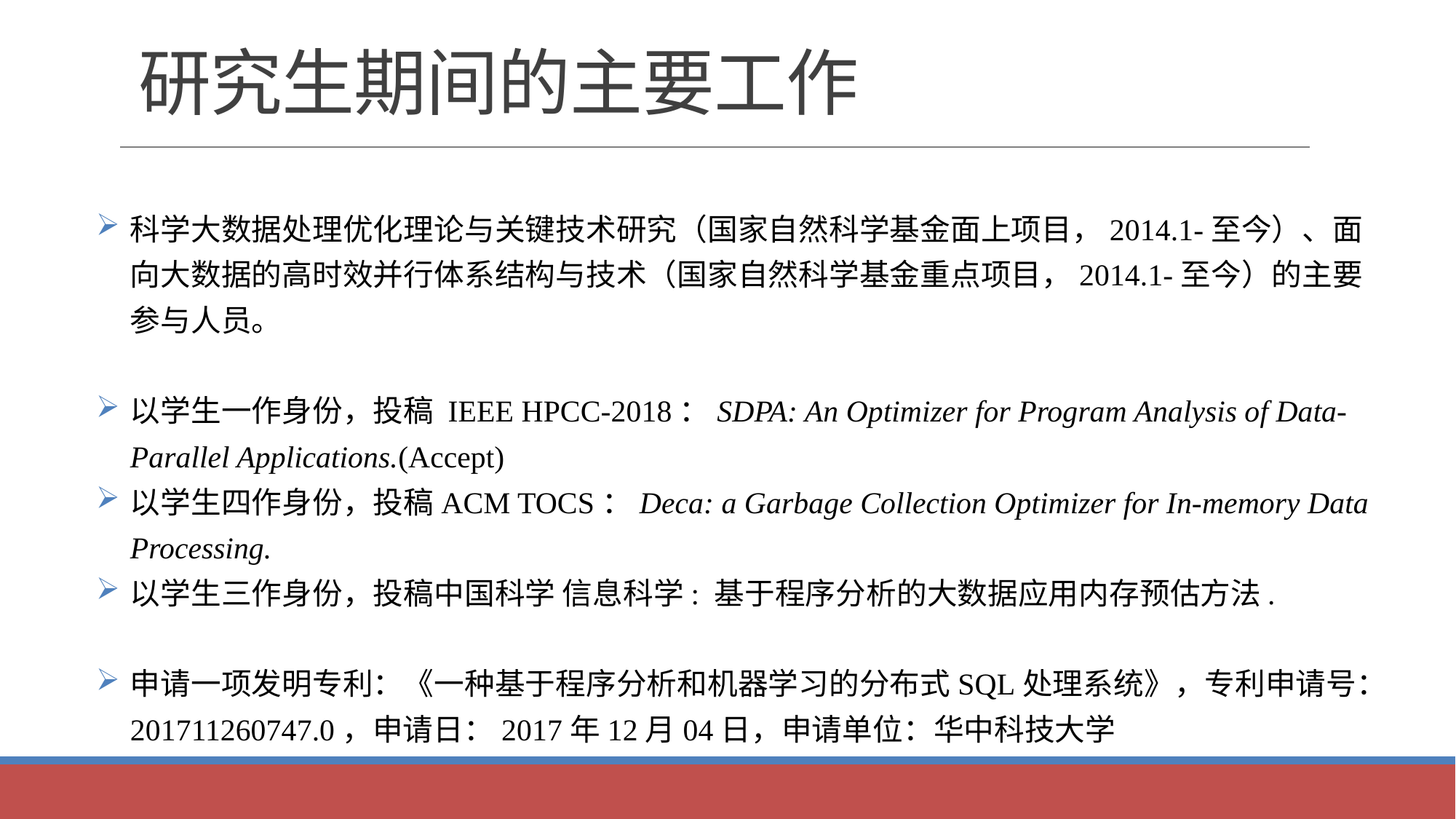

# 研究生期间的主要工作
科学大数据处理优化理论与关键技术研究（国家自然科学基金面上项目，2014.1-至今）、面向大数据的高时效并行体系结构与技术（国家自然科学基金重点项目，2014.1-至今）的主要参与人员。

以学生一作身份，投稿 IEEE HPCC-2018：SDPA: An Optimizer for Program Analysis of Data-Parallel Applications.(Accept)
以学生四作身份，投稿ACM TOCS：Deca: a Garbage Collection Optimizer for In-memory Data Processing.
以学生三作身份，投稿中国科学 信息科学: 基于程序分析的大数据应用内存预估方法.

申请一项发明专利：《一种基于程序分析和机器学习的分布式SQL处理系统》，专利申请号：201711260747.0，申请日：2017年12月04日，申请单位：华中科技大学